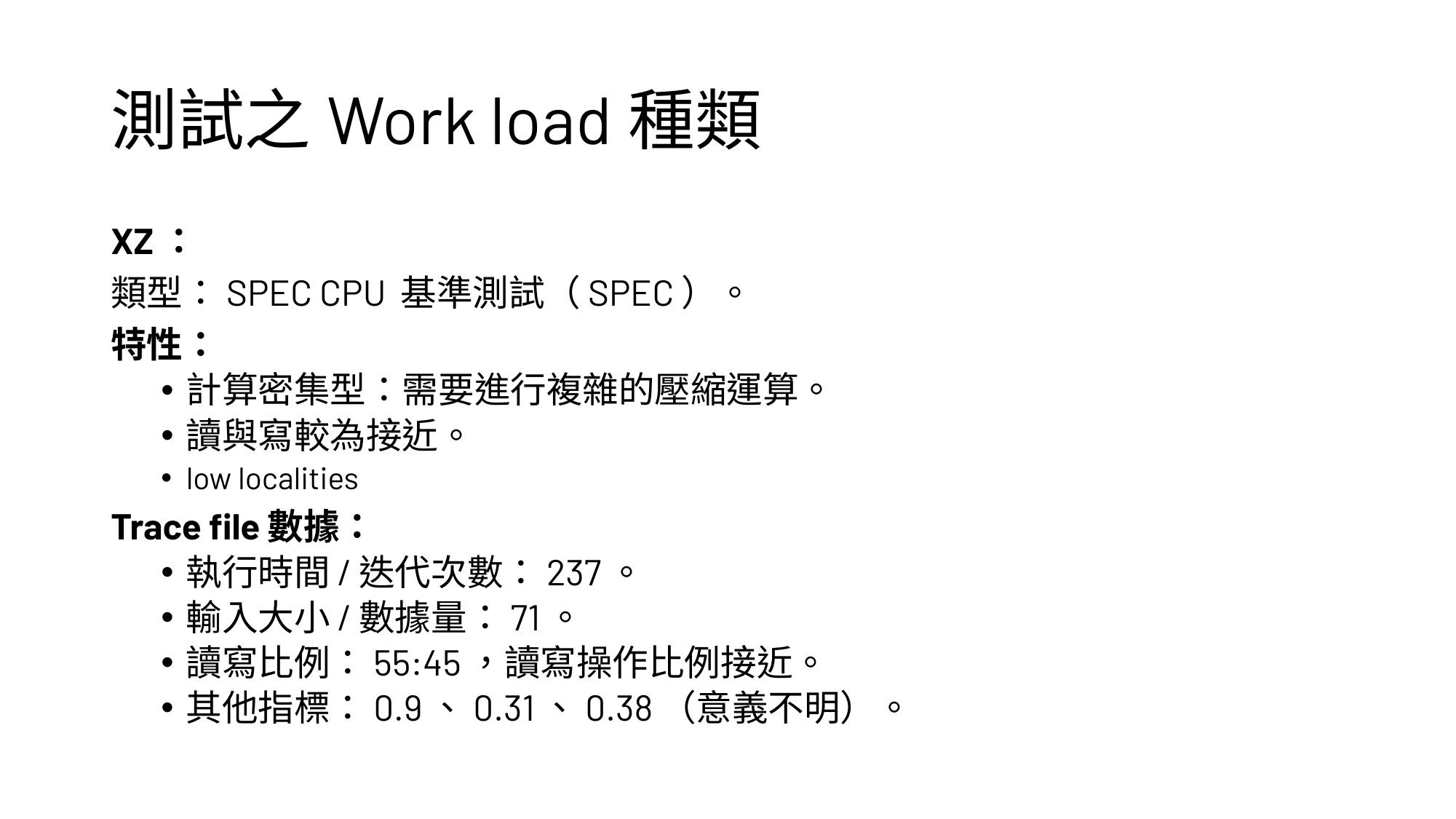

# 測試之Work load種類
XZ：
類型：SPEC CPU 基準測試（SPEC）。
特性：
計算密集型：需要進行複雜的壓縮運算。
讀與寫較為接近。
low localities
Trace file數據：
執行時間/迭代次數：237。
輸入大小/數據量：71。
讀寫比例：55:45，讀寫操作比例接近。
其他指標：0.9、0.31、0.38（意義不明）。